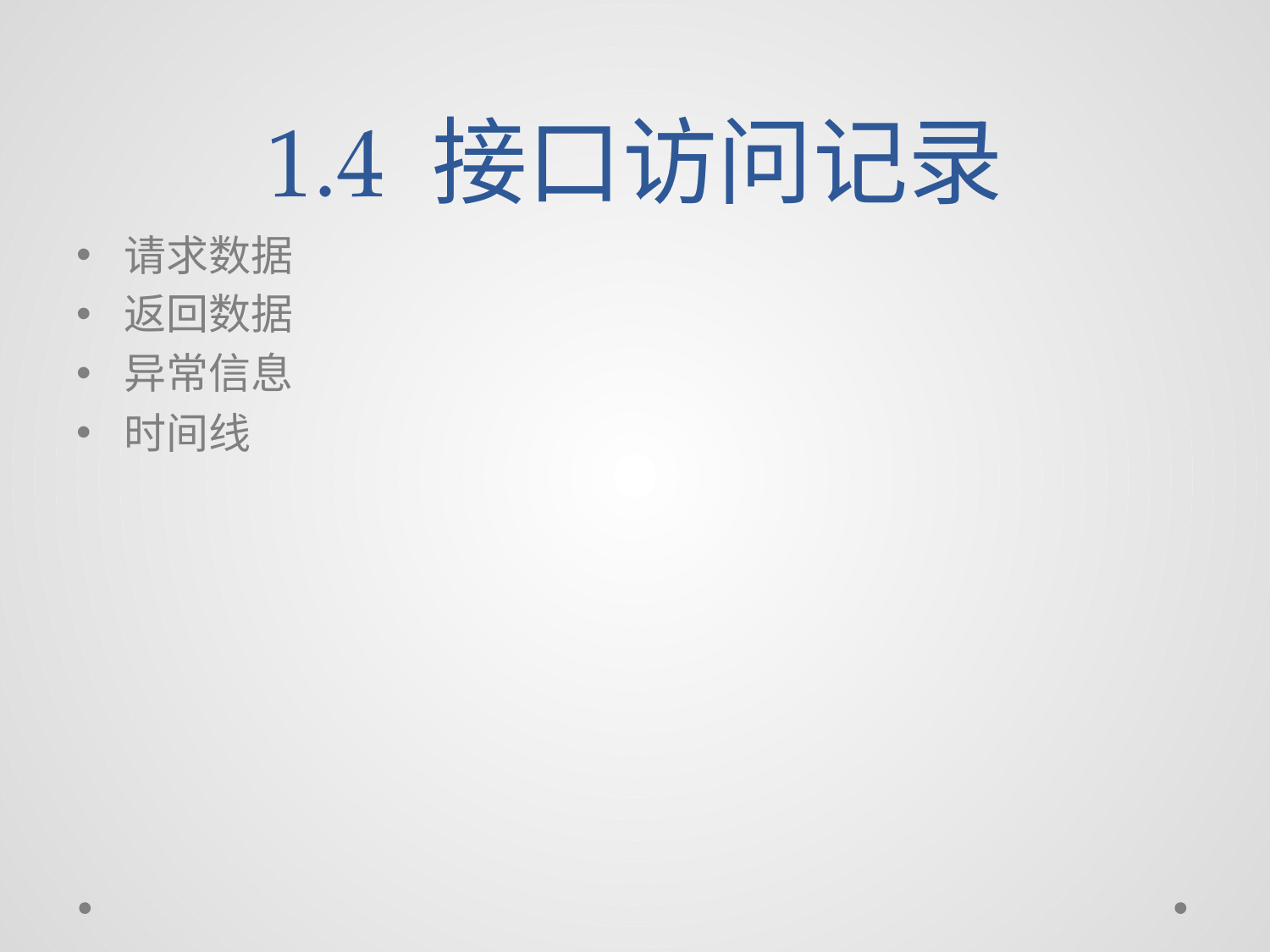

# 1.4 接口访问记录
请求数据
返回数据
异常信息
时间线